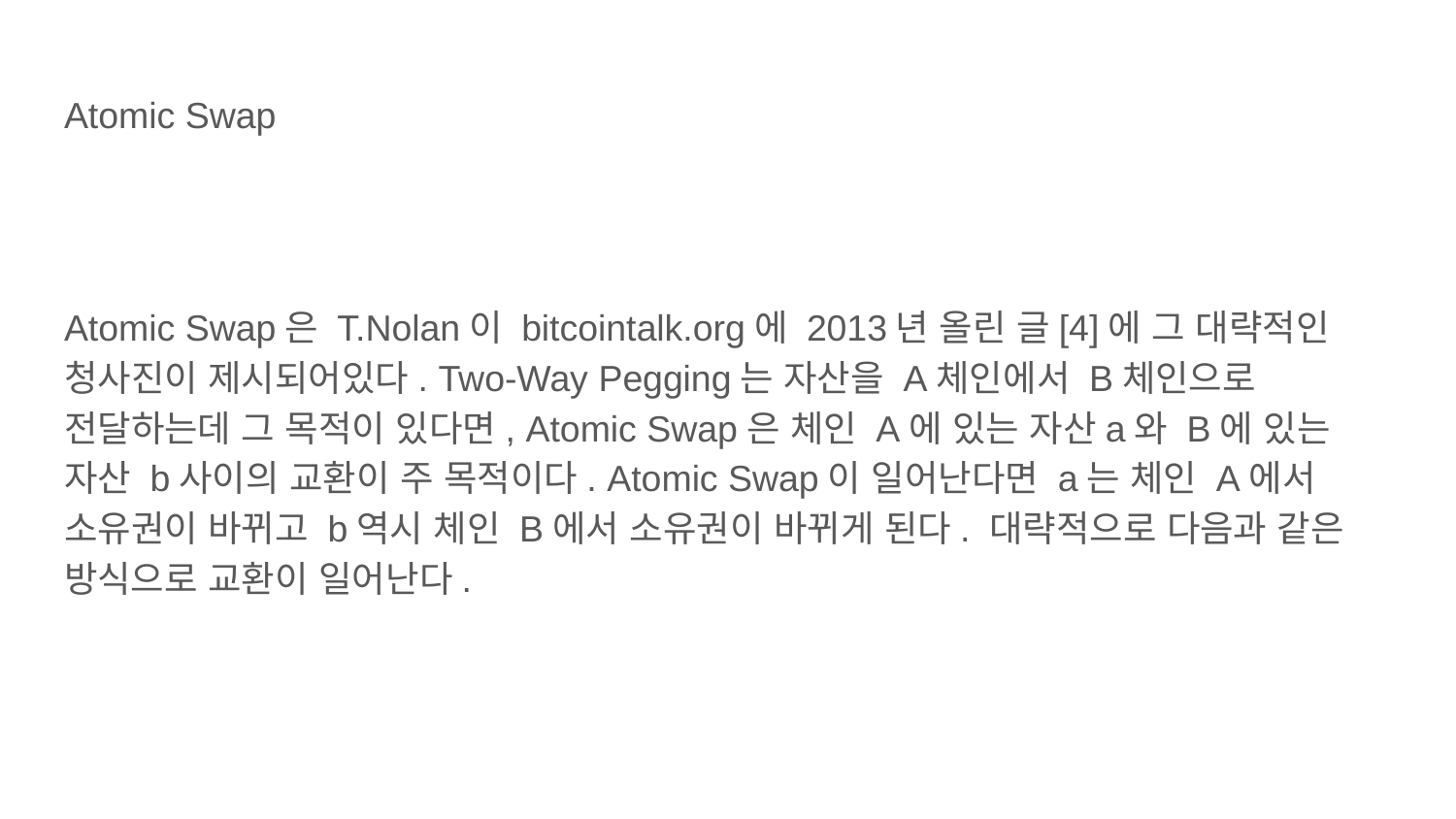

# Atomic Swap
Atomic Swap은 T.Nolan이 bitcointalk.org에 2013년 올린 글[4]에 그 대략적인 청사진이 제시되어있다. Two-Way Pegging는 자산을 A체인에서 B체인으로 전달하는데 그 목적이 있다면, Atomic Swap은 체인 A에 있는 자산a와 B에 있는 자산 b사이의 교환이 주 목적이다. Atomic Swap이 일어난다면 a는 체인 A에서 소유권이 바뀌고 b역시 체인 B에서 소유권이 바뀌게 된다. 대략적으로 다음과 같은 방식으로 교환이 일어난다.